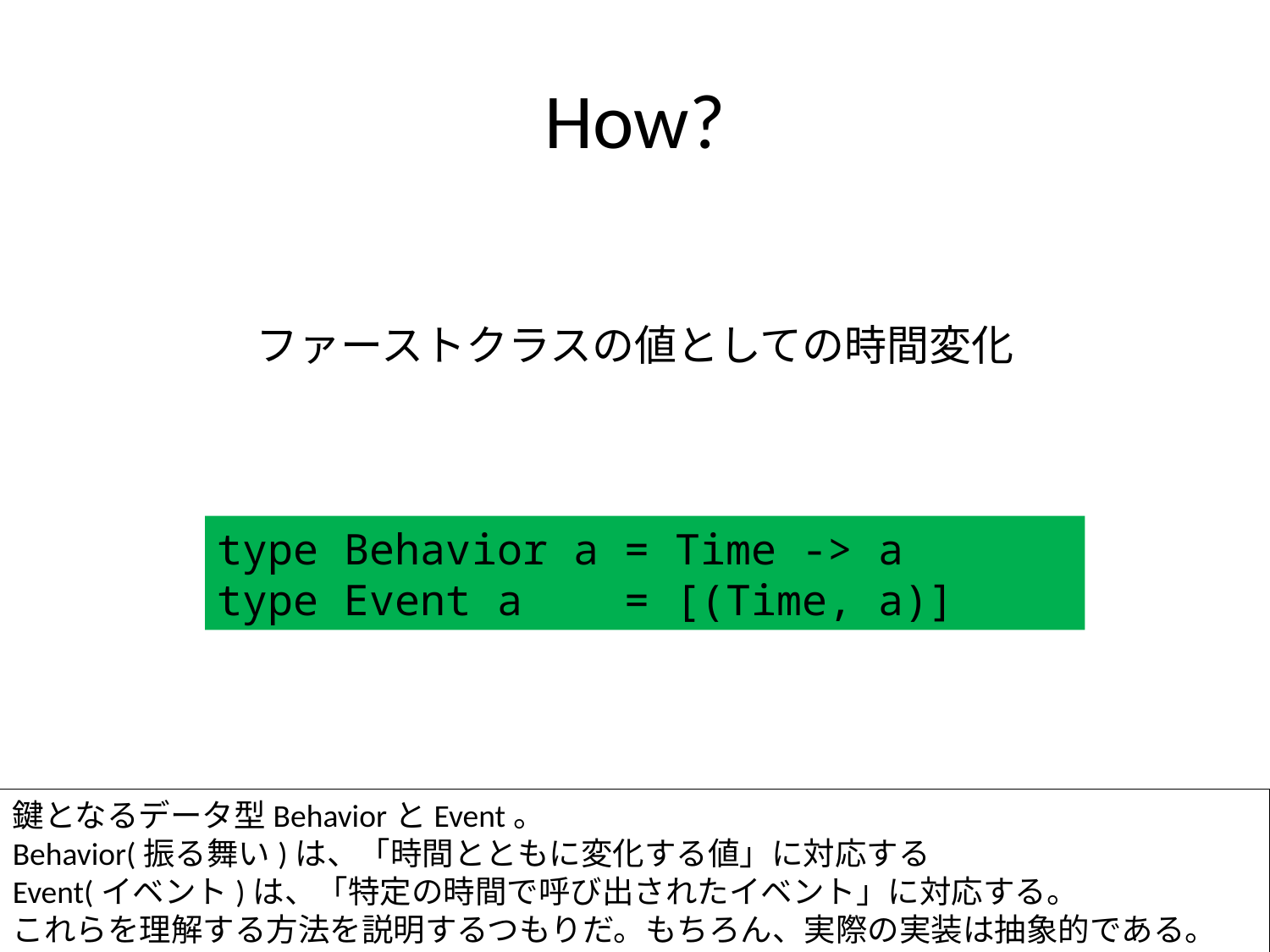

# How?
ファーストクラスの値としての時間変化
type Behavior a = Time -> a
type Event a    = [(Time, a)]
鍵となるデータ型BehaviorとEvent。
Behavior(振る舞い)は、「時間とともに変化する値」に対応する
Event(イベント)は、「特定の時間で呼び出されたイベント」に対応する。
これらを理解する方法を説明するつもりだ。もちろん、実際の実装は抽象的である。